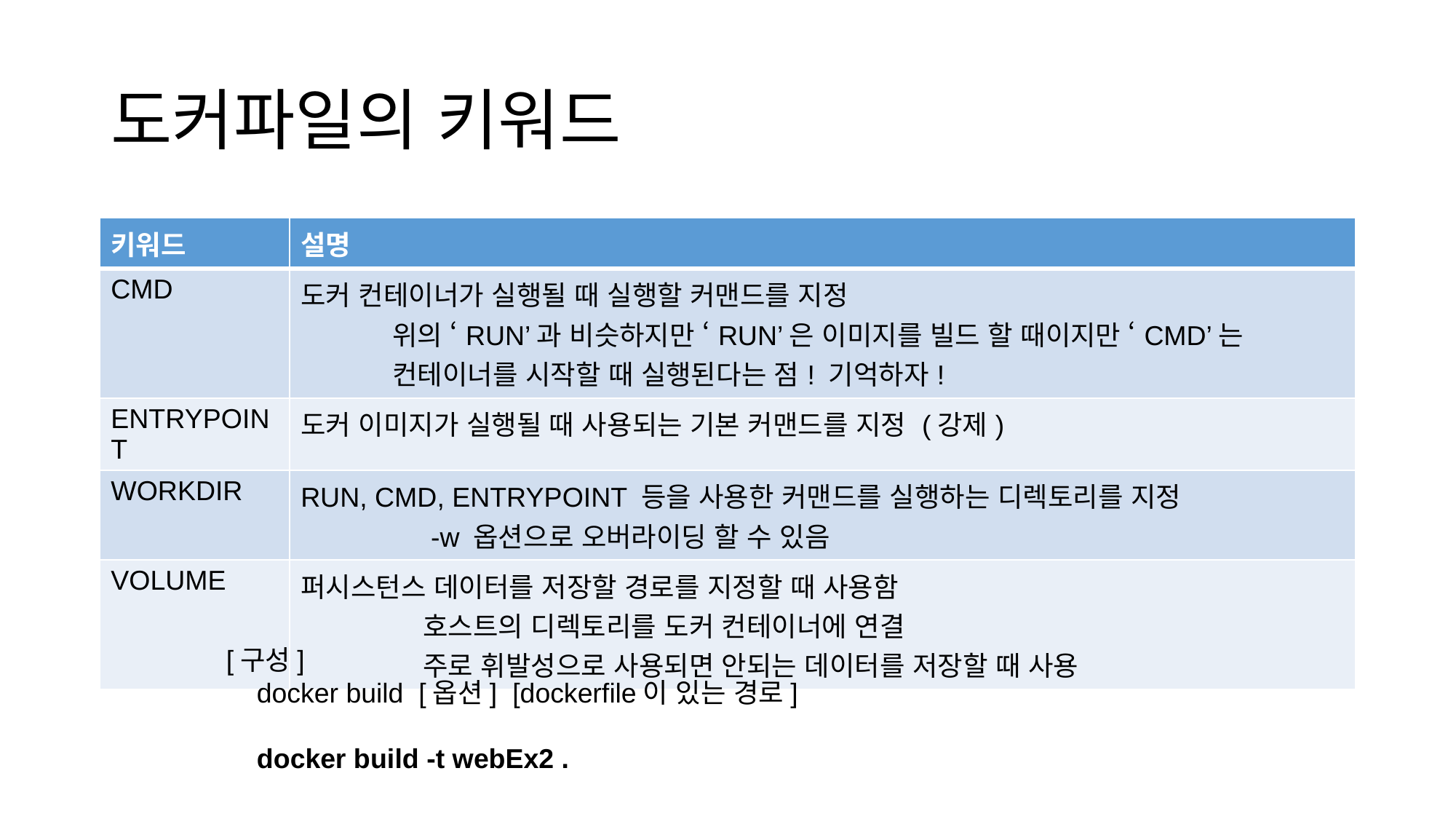

# 도커파일의 키워드
| 키워드 | 설명 |
| --- | --- |
| CMD | 도커 컨테이너가 실행될 때 실행할 커맨드를 지정             위의 ‘RUN’과 비슷하지만 ‘RUN’은 이미지를 빌드 할 때이지만 ‘CMD’는             컨테이너를 시작할 때 실행된다는 점! 기억하자! |
| ENTRYPOINT | 도커 이미지가 실행될 때 사용되는 기본 커맨드를 지정 (강제) |
| WORKDIR | RUN, CMD, ENTRYPOINT 등을 사용한 커맨드를 실행하는 디렉토리를 지정                 -w 옵션으로 오버라이딩 할 수 있음 |
| VOLUME | 퍼시스턴스 데이터를 저장할 경로를 지정할 때 사용함                 호스트의 디렉토리를 도커 컨테이너에 연결                 주로 휘발성으로 사용되면 안되는 데이터를 저장할 때 사용 |
[구성]
    docker build  [옵션]  [dockerfile이 있는 경로]

    docker build -t webEx2 .